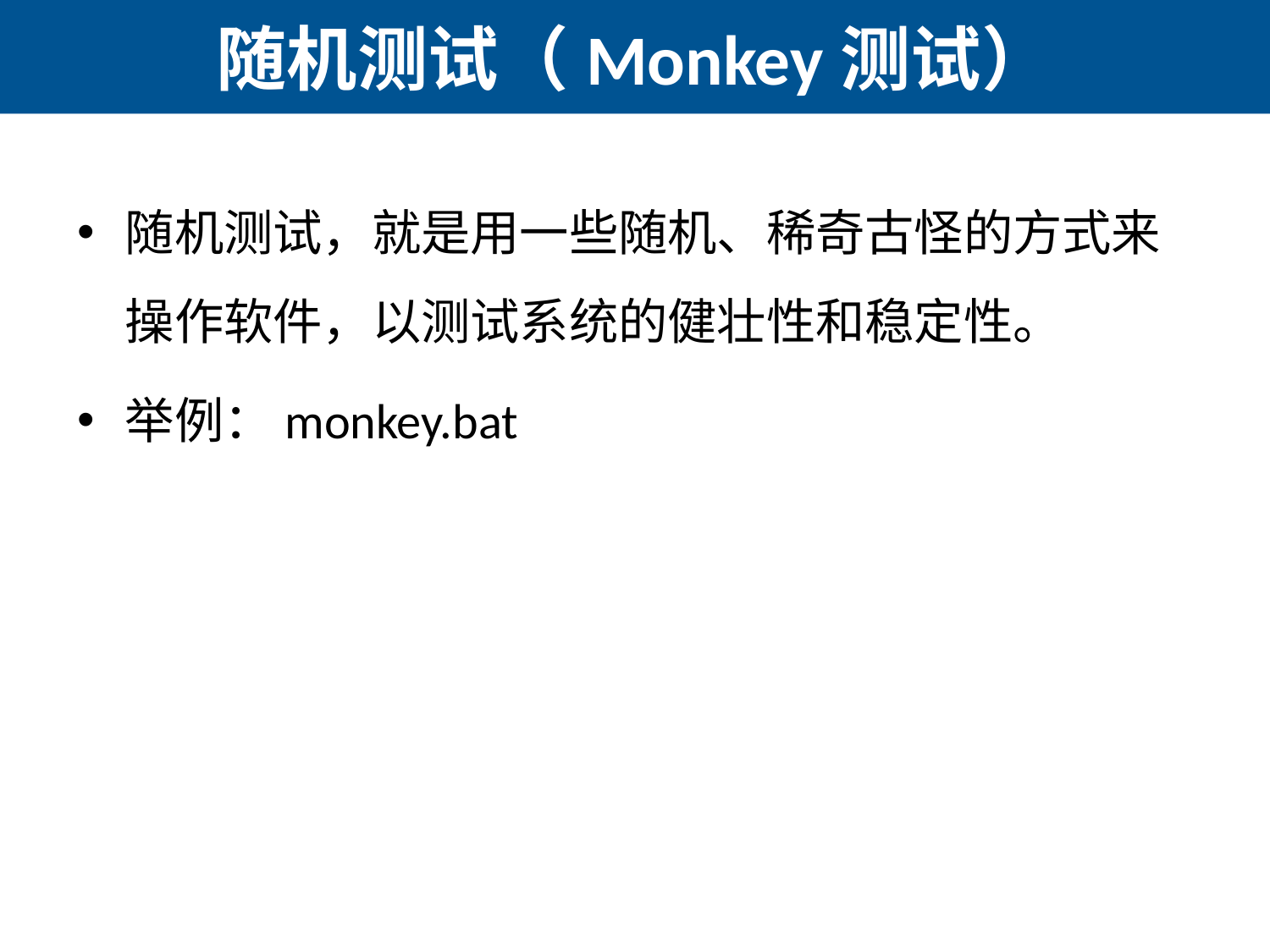

# 随机测试（Monkey测试）
随机测试，就是用一些随机、稀奇古怪的方式来操作软件，以测试系统的健壮性和稳定性。
举例：monkey.bat